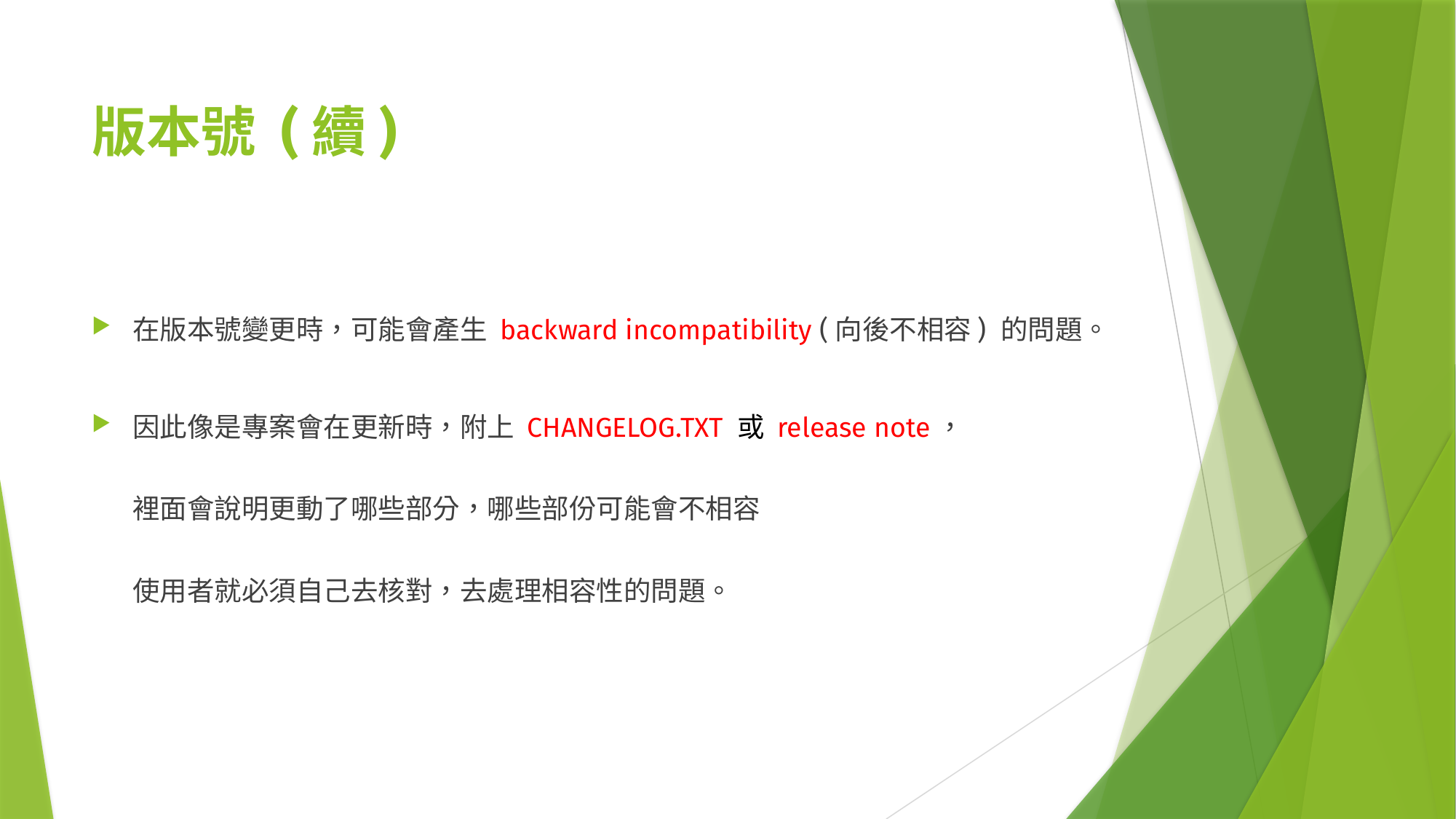

# 版本號 (續)
在版本號變更時，可能會產生 backward incompatibility (向後不相容) 的問題。
因此像是專案會在更新時，附上 CHANGELOG.TXT 或 release note，
裡面會說明更動了哪些部分，哪些部份可能會不相容
使用者就必須自己去核對，去處理相容性的問題。